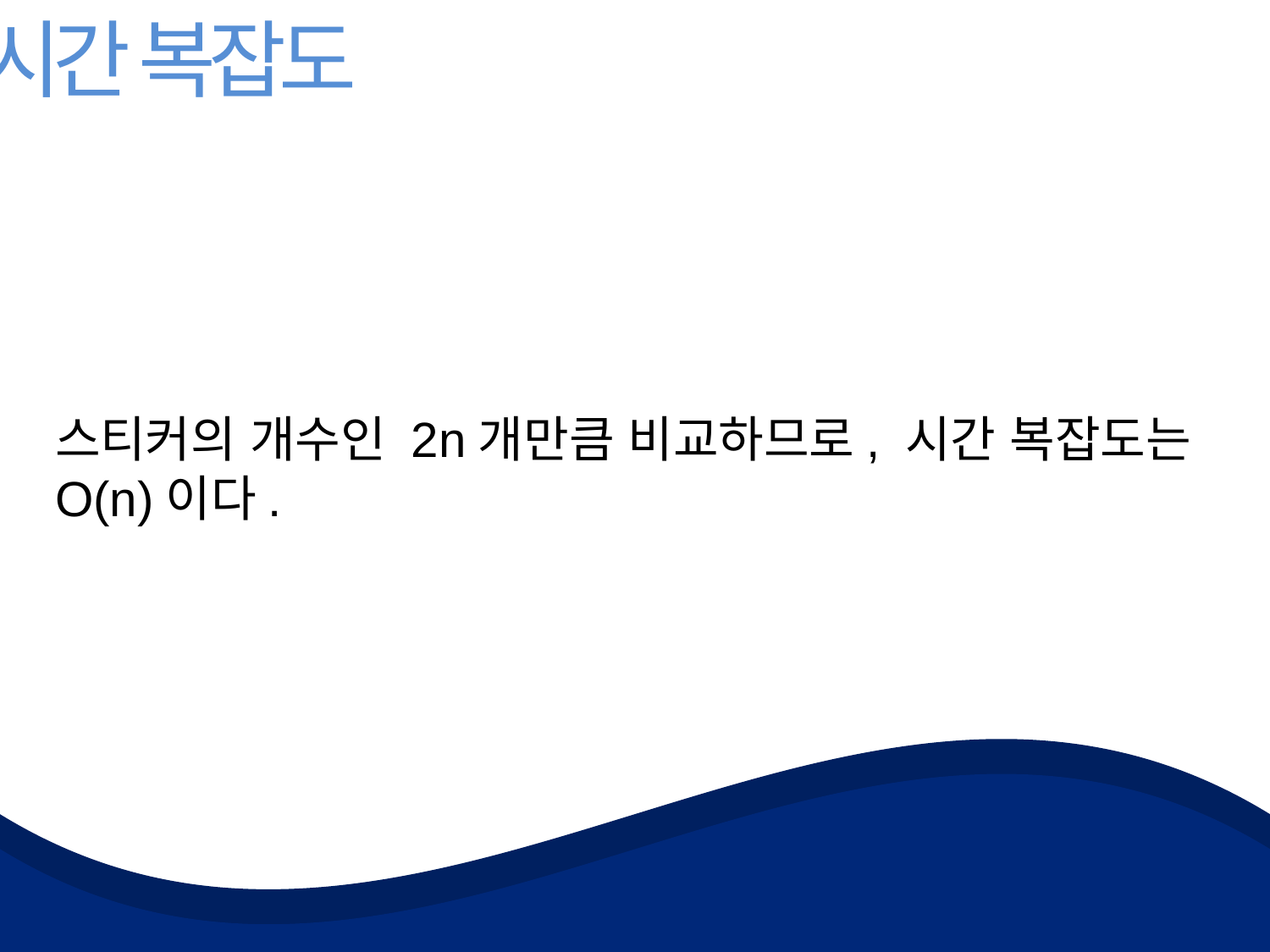

시간 복잡도
스티커의 개수인 2n개만큼 비교하므로, 시간 복잡도는 O(n)이다.